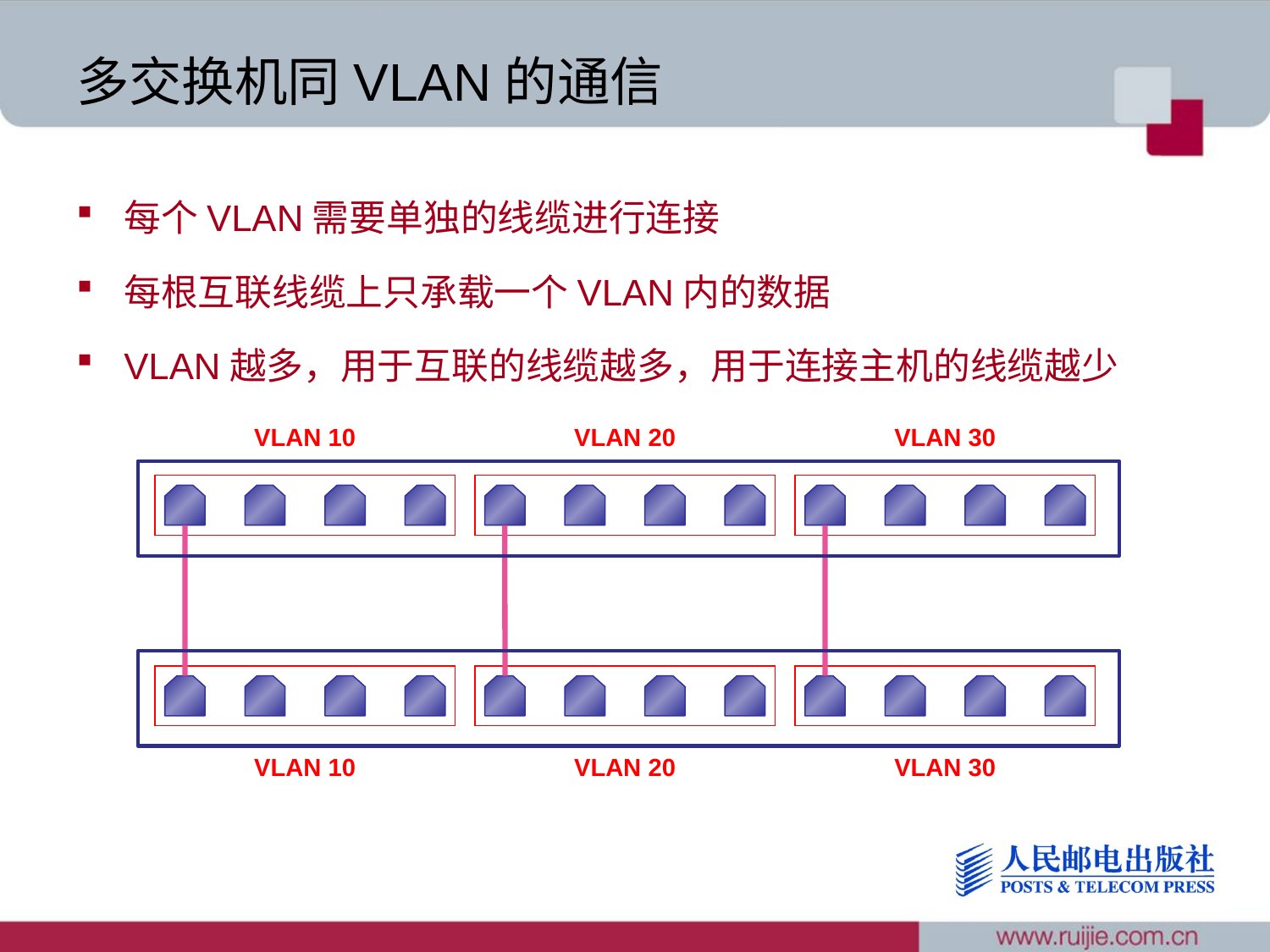

# 多交换机同VLAN的通信
每个VLAN需要单独的线缆进行连接
每根互联线缆上只承载一个VLAN内的数据
VLAN越多，用于互联的线缆越多，用于连接主机的线缆越少
VLAN 10
VLAN 20
VLAN 30

VLAN 10
VLAN 20
VLAN 30